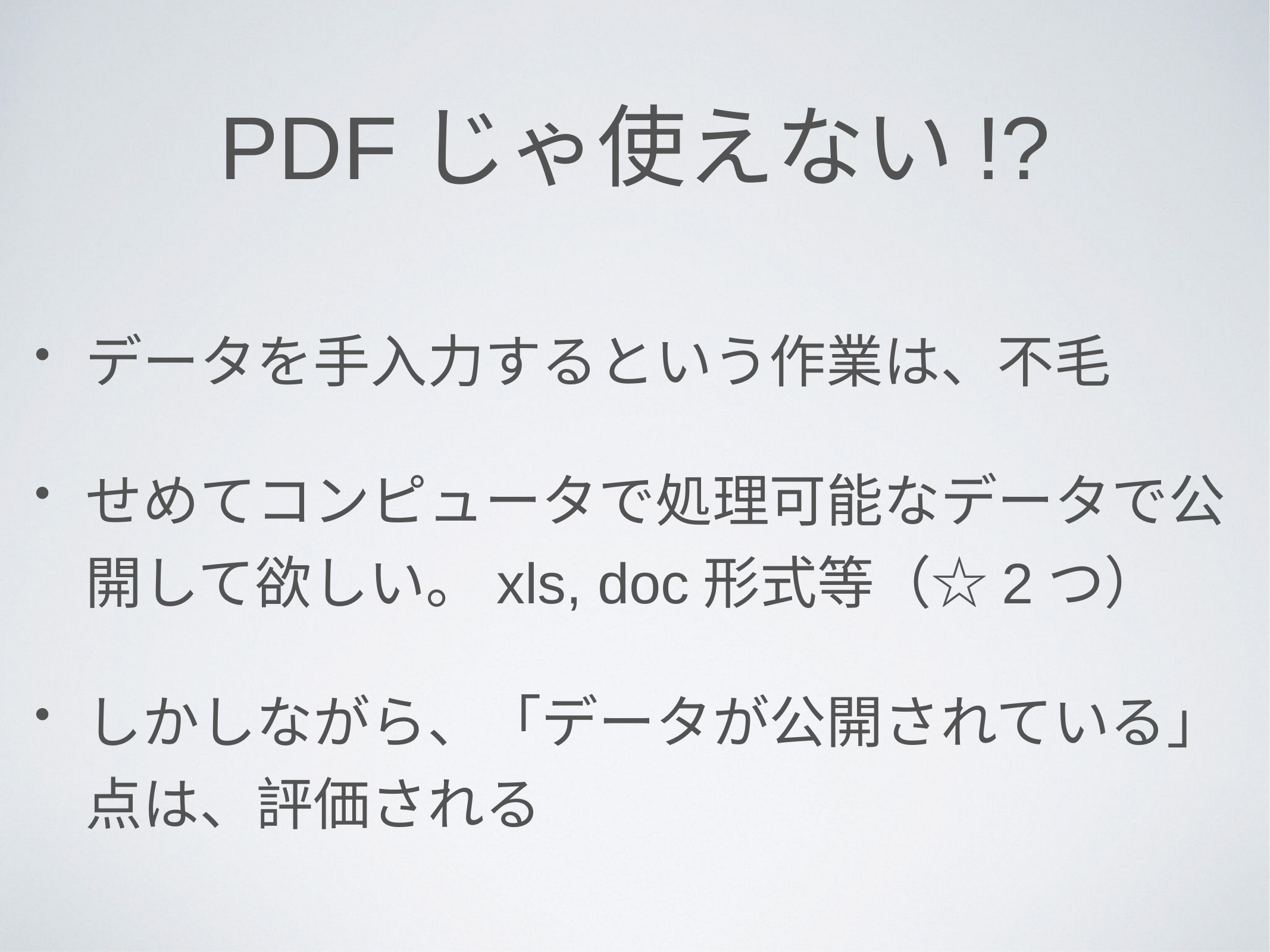

# PDFじゃ使えない!?
データを手入力するという作業は、不毛
せめてコンピュータで処理可能なデータで公開して欲しい。xls, doc形式等（☆2つ）
しかしながら、「データが公開されている」点は、評価される